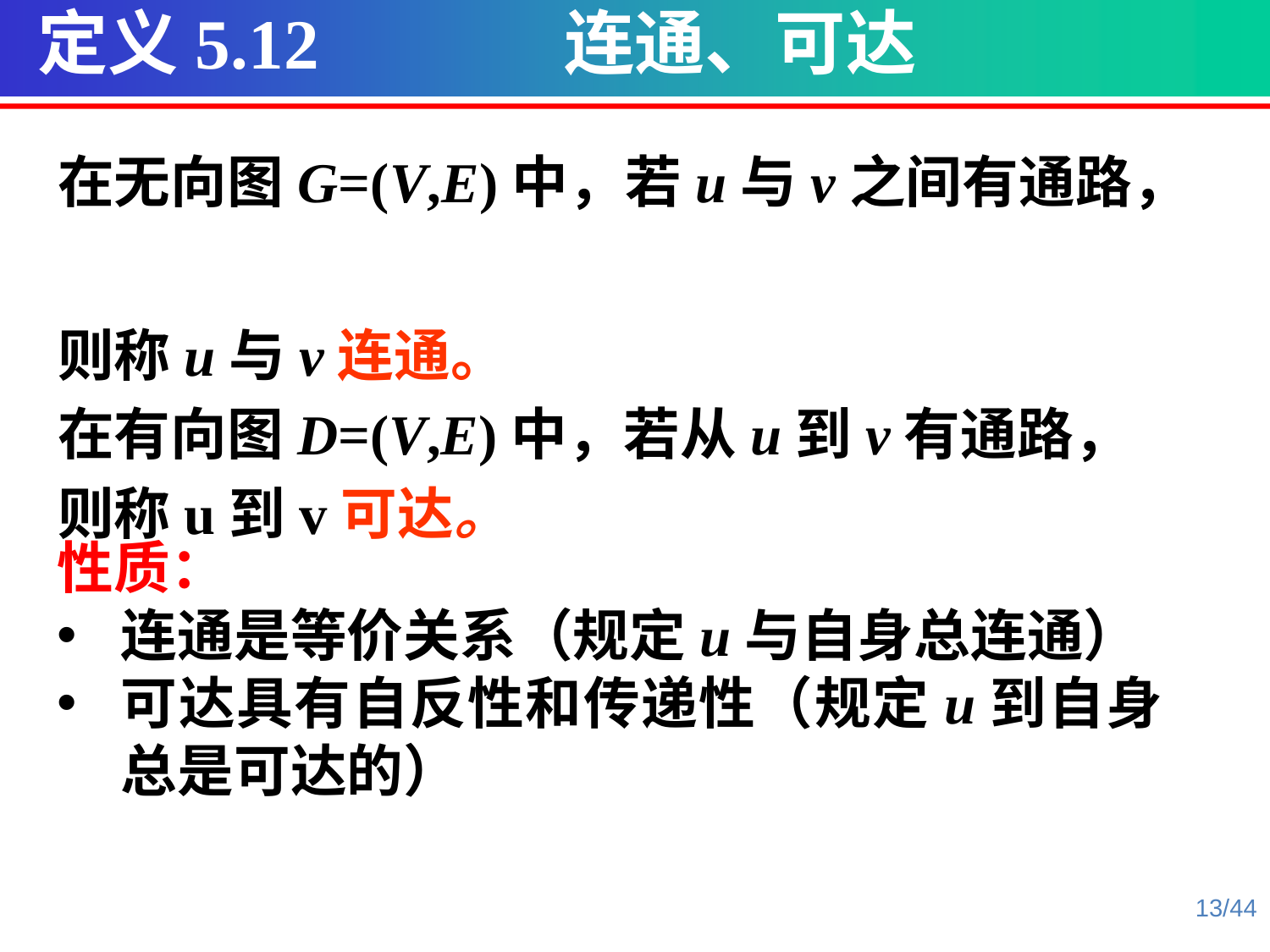

定义5.12             连通、可达
在无向图G=(V,E)中，若u与v之间有通路，
则称u与v连通。
在有向图D=(V,E)中，若从u到v有通路，
则称u到v可达。
性质：
连通是等价关系（规定u与自身总连通）
可达具有自反性和传递性（规定u到自身总是可达的）
13/44